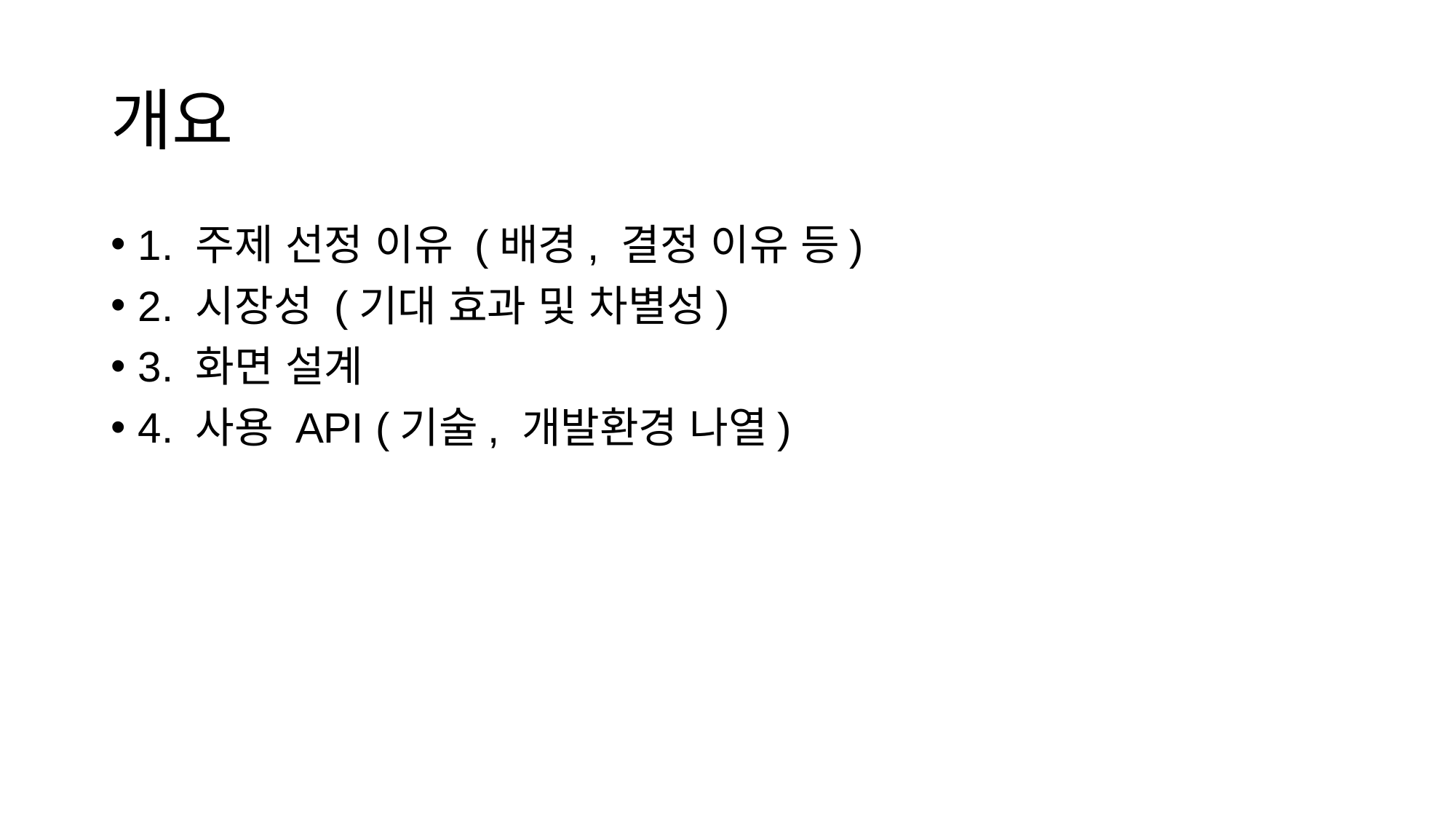

# 개요
1. 주제 선정 이유 (배경, 결정 이유 등)
2. 시장성 (기대 효과 및 차별성)
3. 화면 설계
4. 사용 API (기술, 개발환경 나열)